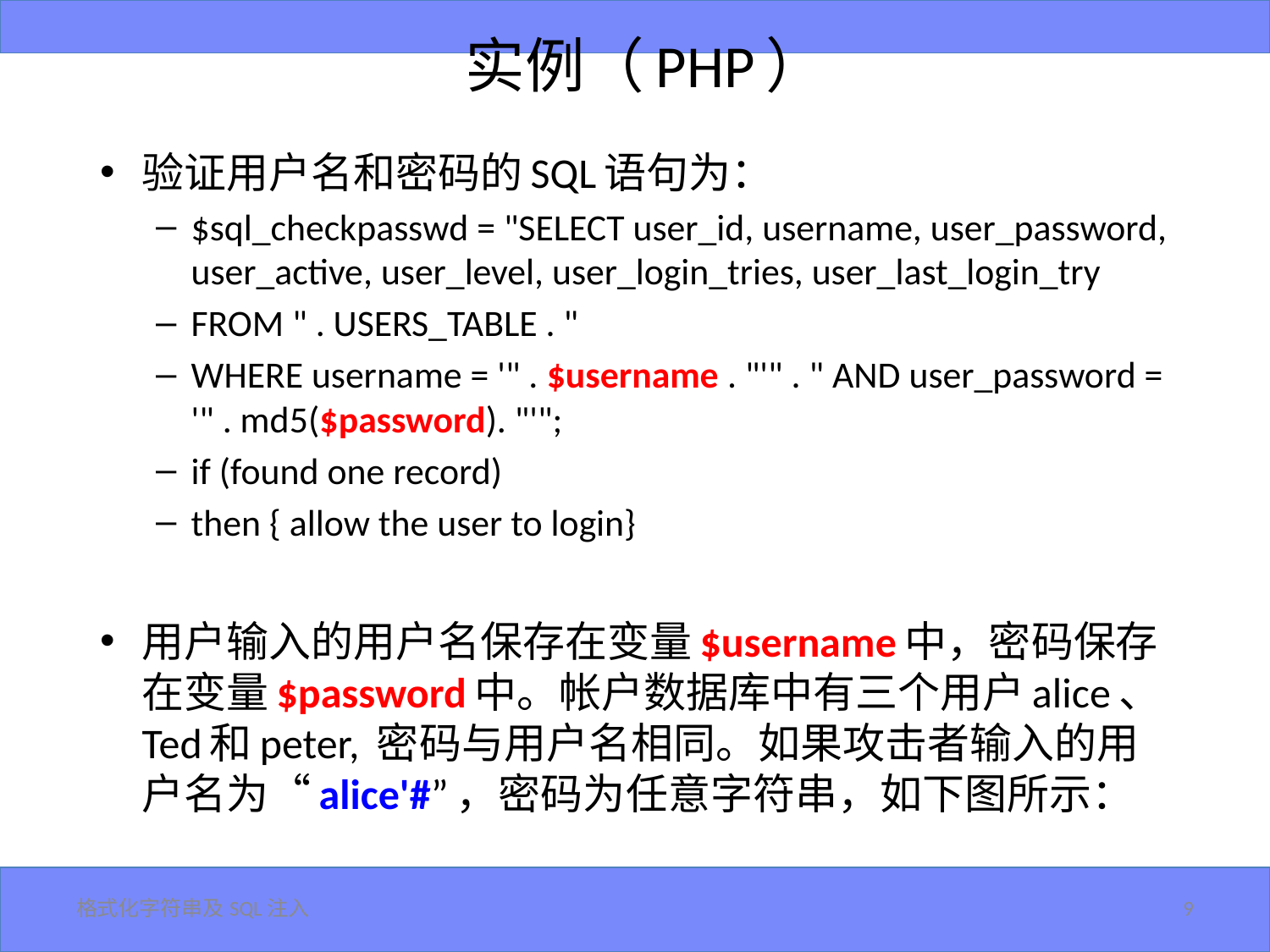

# 实例（PHP）
验证用户名和密码的SQL语句为：
$sql_checkpasswd = "SELECT user_id, username, user_password, user_active, user_level, user_login_tries, user_last_login_try
FROM " . USERS_TABLE . "
WHERE username = '" . $username . "'" . " AND user_password = '" . md5($password). "'";
if (found one record)
then { allow the user to login}

用户输入的用户名保存在变量$username中，密码保存在变量$password中。帐户数据库中有三个用户alice、Ted和peter, 密码与用户名相同。如果攻击者输入的用户名为“alice'#”，密码为任意字符串，如下图所示：
格式化字符串及SQL注入
9